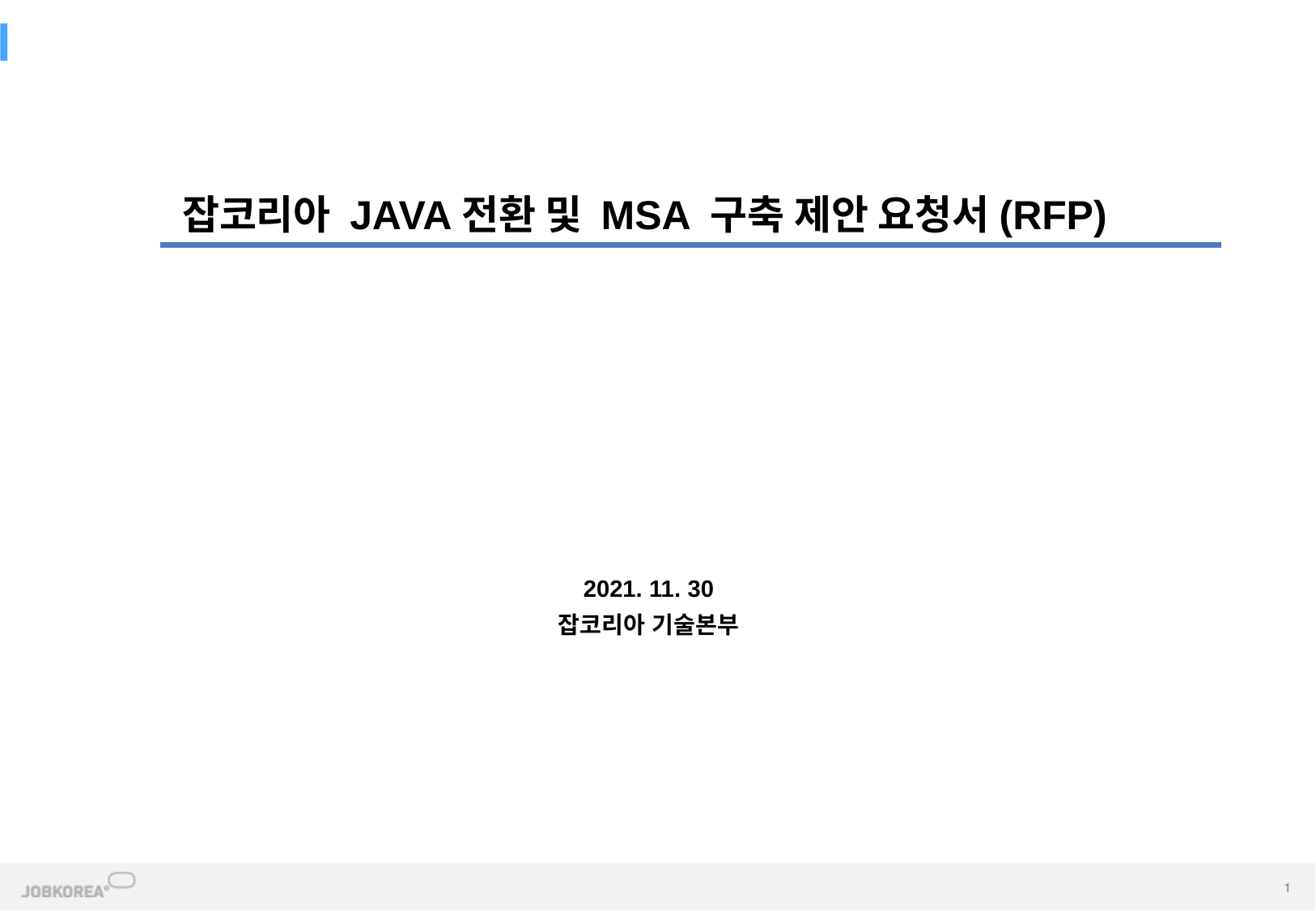

잡코리아 JAVA전환 및 MSA 구축 제안 요청서(RFP)

2021. 11. 30
잡코리아 기술본부
1